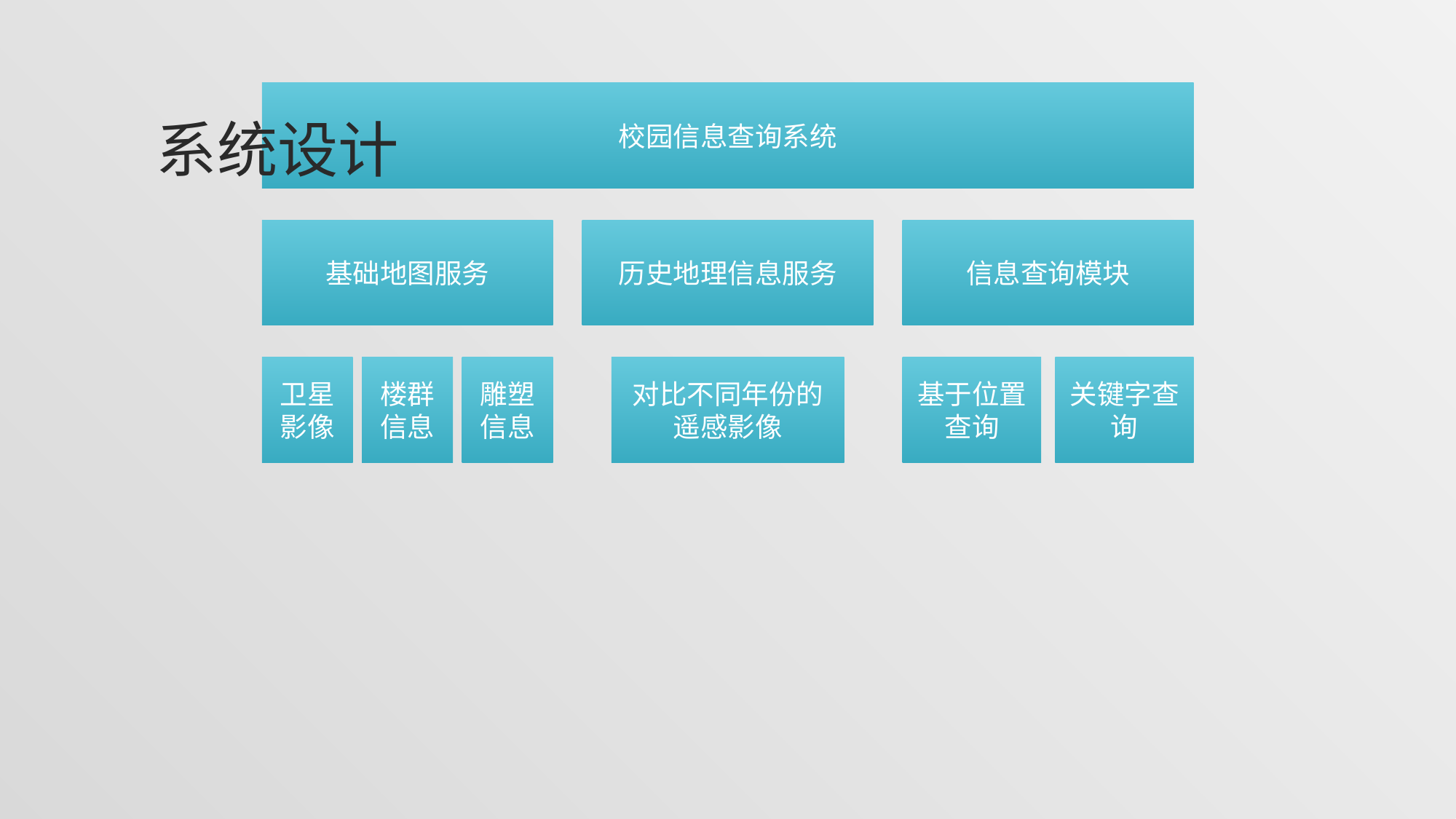

# 系统设计
校园信息查询系统
基础地图服务
历史地理信息服务
信息查询模块
基于位置查询
对比不同年份的遥感影像
卫星影像
楼群信息
关键字查询
雕塑信息